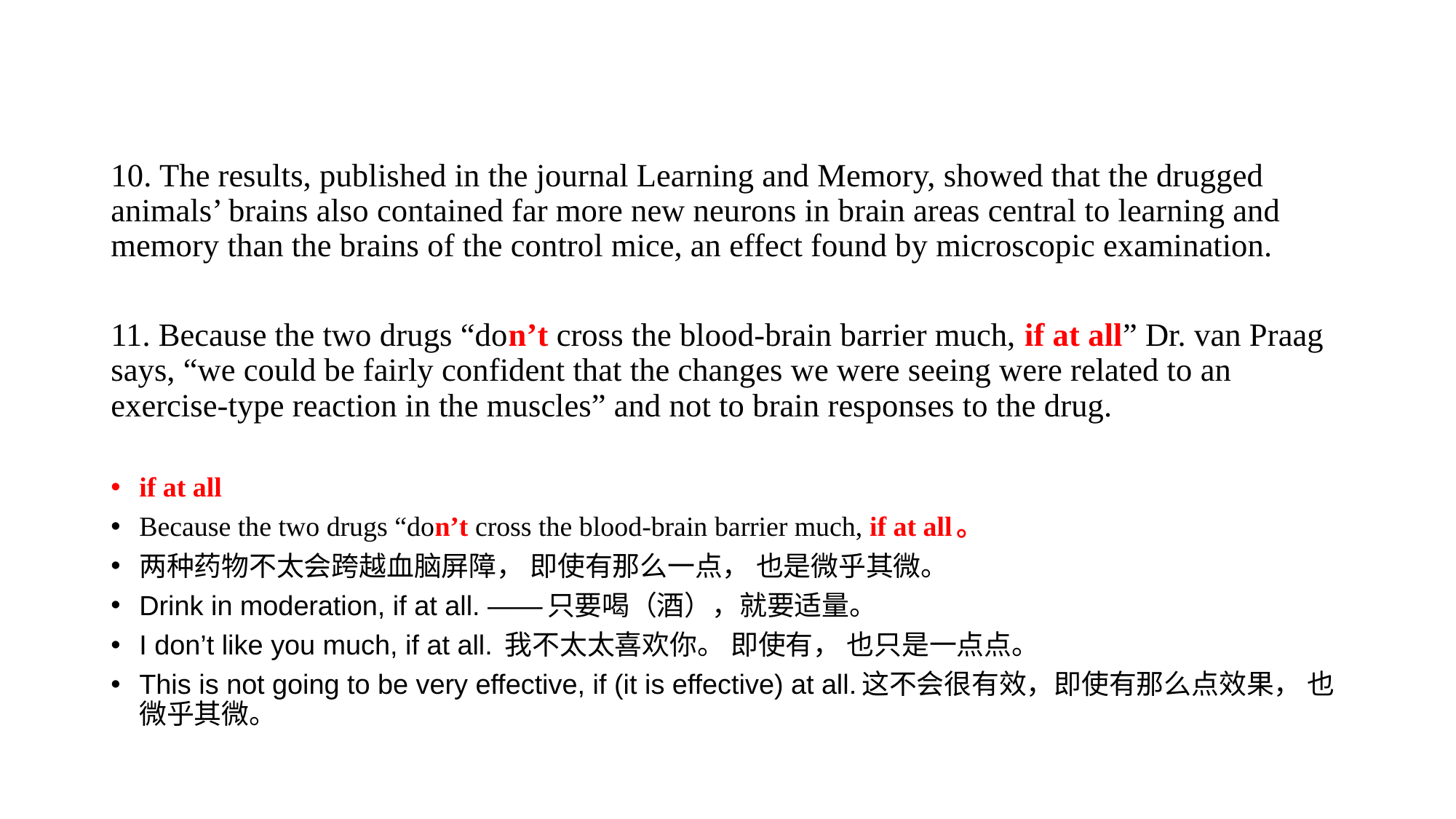

#
10. The results, published in the journal Learning and Memory, showed that the drugged animals’ brains also contained far more new neurons in brain areas central to learning and memory than the brains of the control mice, an effect found by microscopic examination.

11. Because the two drugs “don’t cross the blood-brain barrier much, if at all” Dr. van Praag says, “we could be fairly confident that the changes we were seeing were related to an exercise-type reaction in the muscles” and not to brain responses to the drug.

if at all
Because the two drugs “don’t cross the blood-brain barrier much, if at all。
两种药物不太会跨越血脑屏障， 即使有那么一点， 也是微乎其微。
Drink in moderation, if at all. ——只要喝（酒），就要适量。
I don’t like you much, if at all. 我不太太喜欢你。 即使有， 也只是一点点。
This is not going to be very effective, if (it is effective) at all.这不会很有效，即使有那么点效果， 也微乎其微。